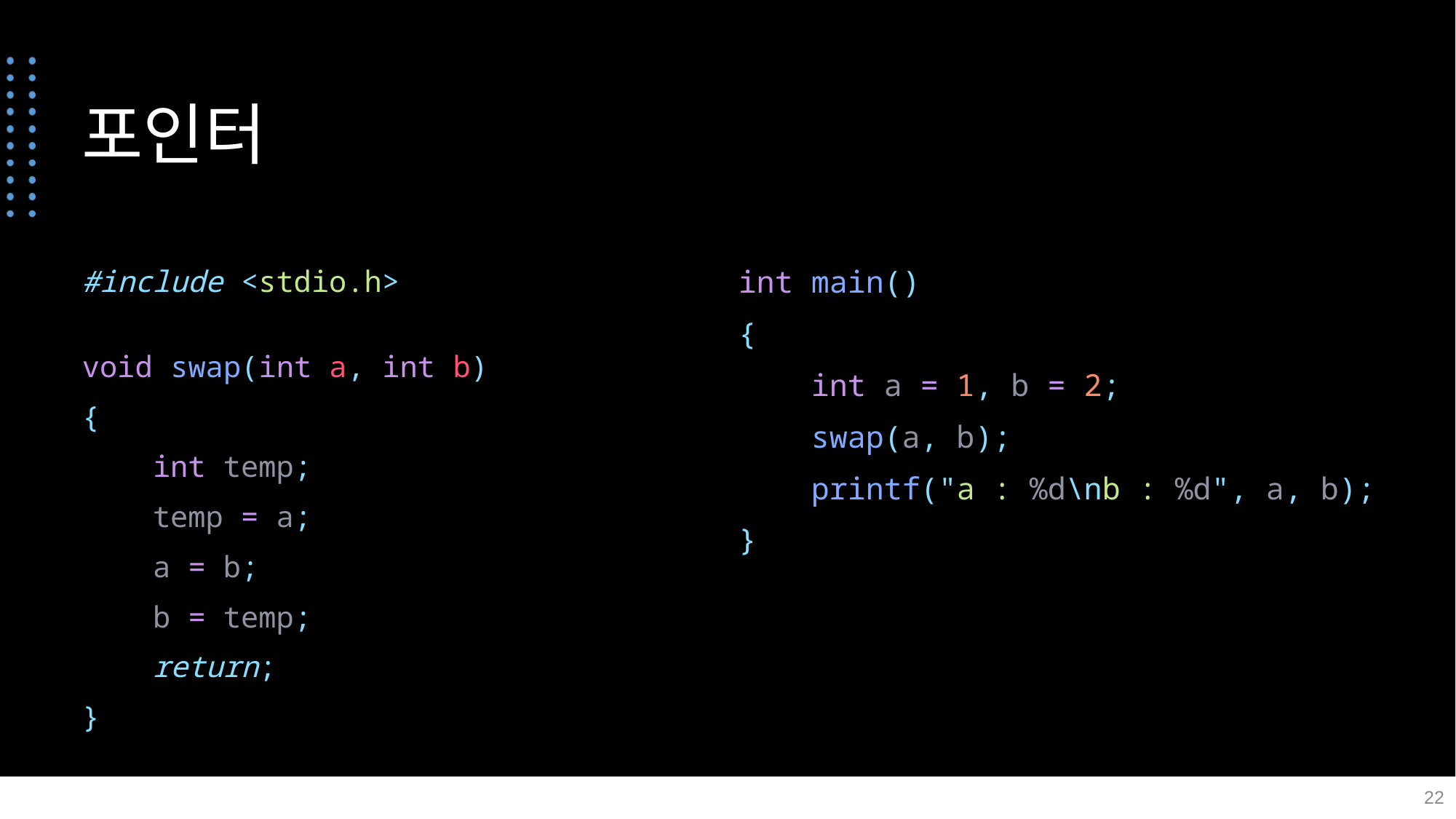

# 포인터
#include <stdio.h>
void swap(int a, int b)
{
    int temp;
    temp = a;
    a = b;
    b = temp;
    return;
}
int main()
{
    int a = 1, b = 2;
    swap(a, b);
    printf("a : %d\nb : %d", a, b);
}
22